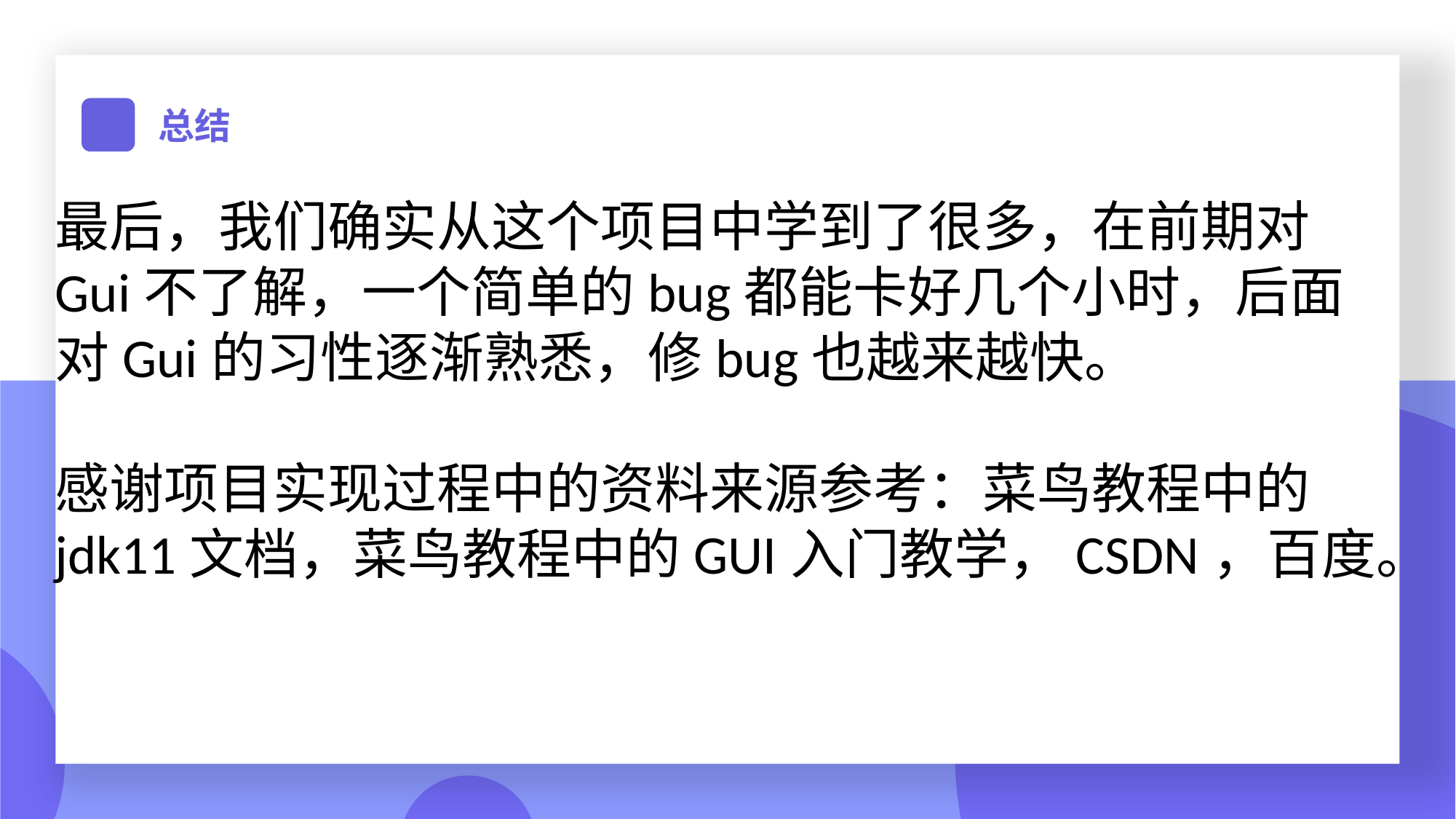

总结
最后，我们确实从这个项目中学到了很多，在前期对Gui不了解，一个简单的bug都能卡好几个小时，后面对Gui的习性逐渐熟悉，修bug也越来越快。

感谢项目实现过程中的资料来源参考：菜鸟教程中的jdk11文档，菜鸟教程中的GUI入门教学，CSDN，百度。